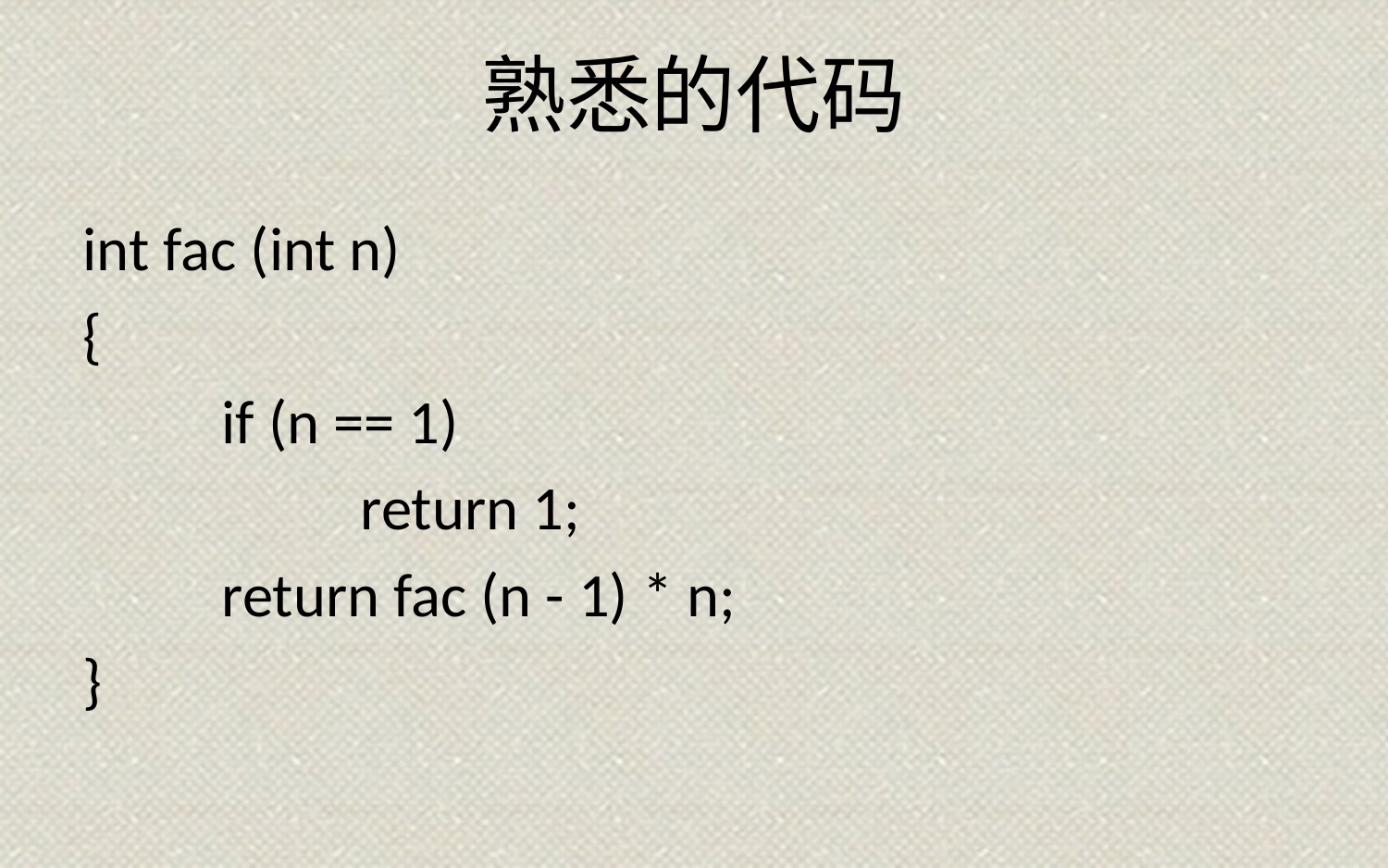

# 熟悉的代码
int fac (int n)
{
	if (n == 1)
		return 1;
	return fac (n - 1) * n;
}